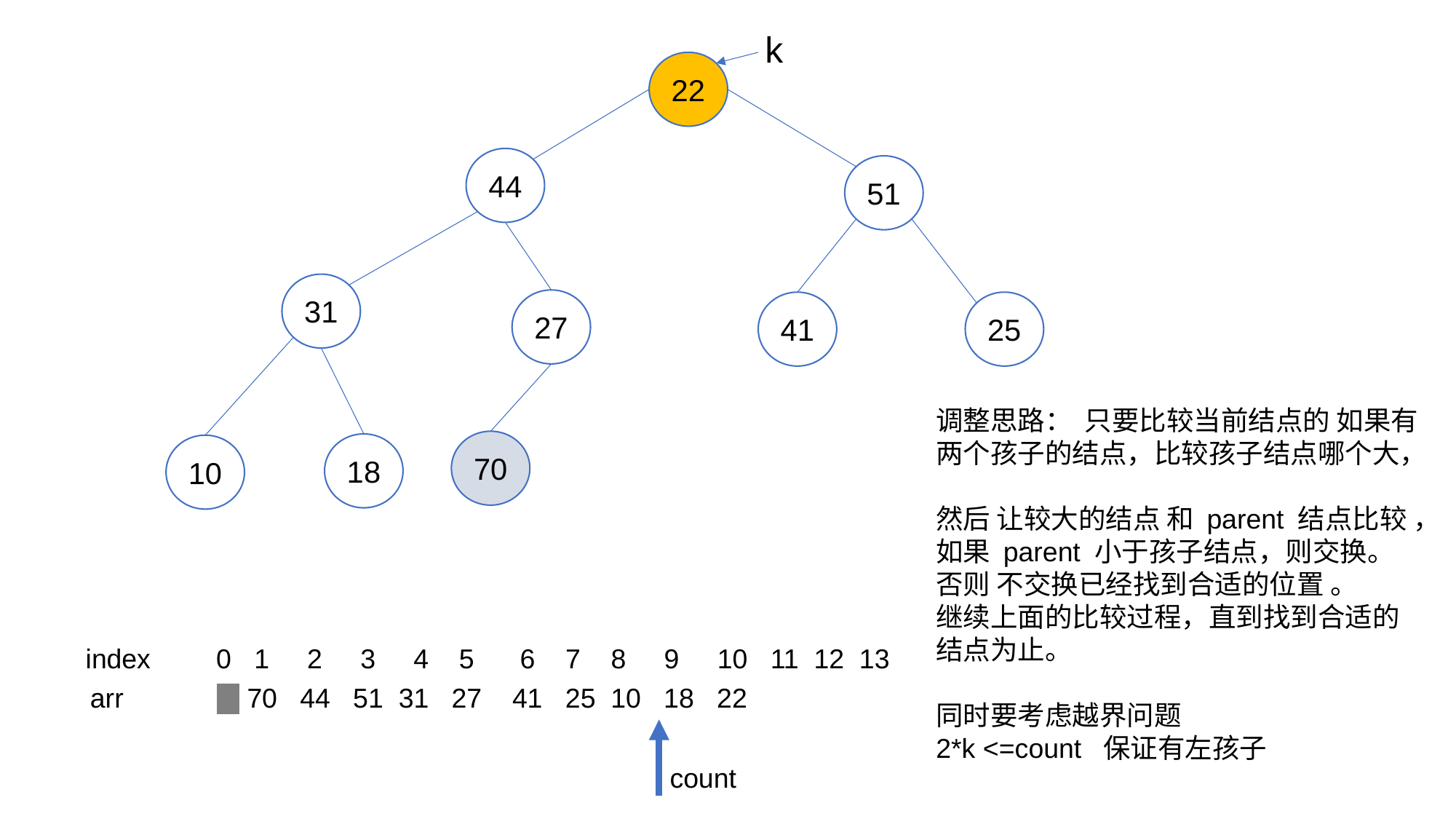

k
22
44
51
31
27
25
41
调整思路：  只要比较当前结点的 如果有两个孩子的结点，比较孩子结点哪个大，
然后 让较大的结点 和 parent 结点比较 ，
如果 parent 小于孩子结点，则交换。
否则 不交换已经找到合适的位置 。
继续上面的比较过程，直到找到合适的结点为止。

同时要考虑越界问题
2*k <=count  保证有左孩子

70
18
10
 0   1     2     3     4    5      6    7    8     9     10   11  12  13
index
    70   44   51  31   27    41   25  10   18   22
arr
count